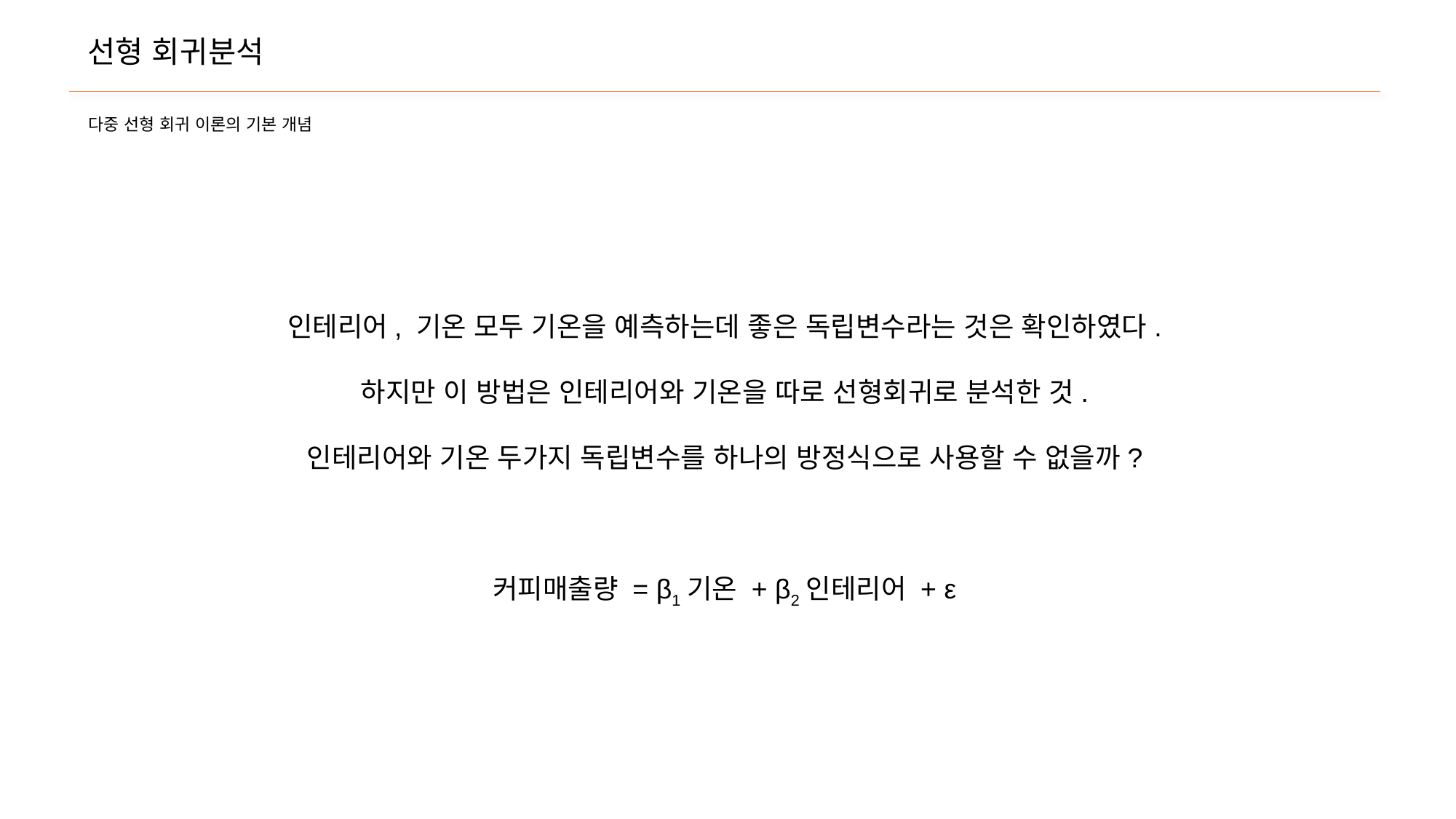

선형 회귀분석
다중 선형 회귀 이론의 기본 개념
인테리어, 기온 모두 기온을 예측하는데 좋은 독립변수라는 것은 확인하였다.

하지만 이 방법은 인테리어와 기온을 따로 선형회귀로 분석한 것.

인테리어와 기온 두가지 독립변수를 하나의 방정식으로 사용할 수 없을까?

커피매출량 = β1기온 + β2인테리어 + ε